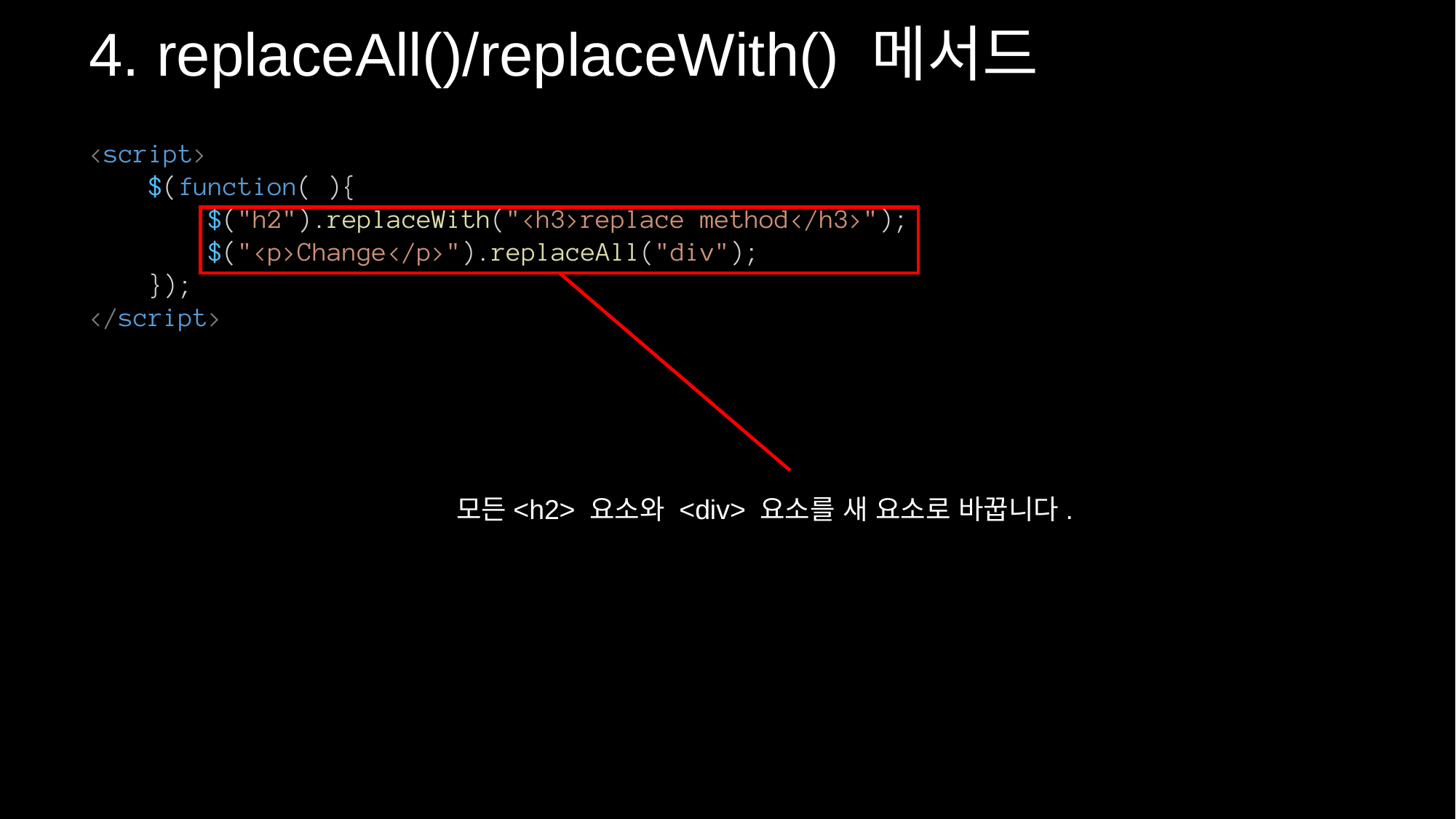

4. replaceAll()/replaceWith() 메서드
<script>
    $(function( ){
        $("h2").replaceWith("<h3>replace method</h3>");
        $("<p>Change</p>").replaceAll("div");
    });
</script>

모든<h2> 요소와 <div> 요소를 새 요소로 바꿉니다.